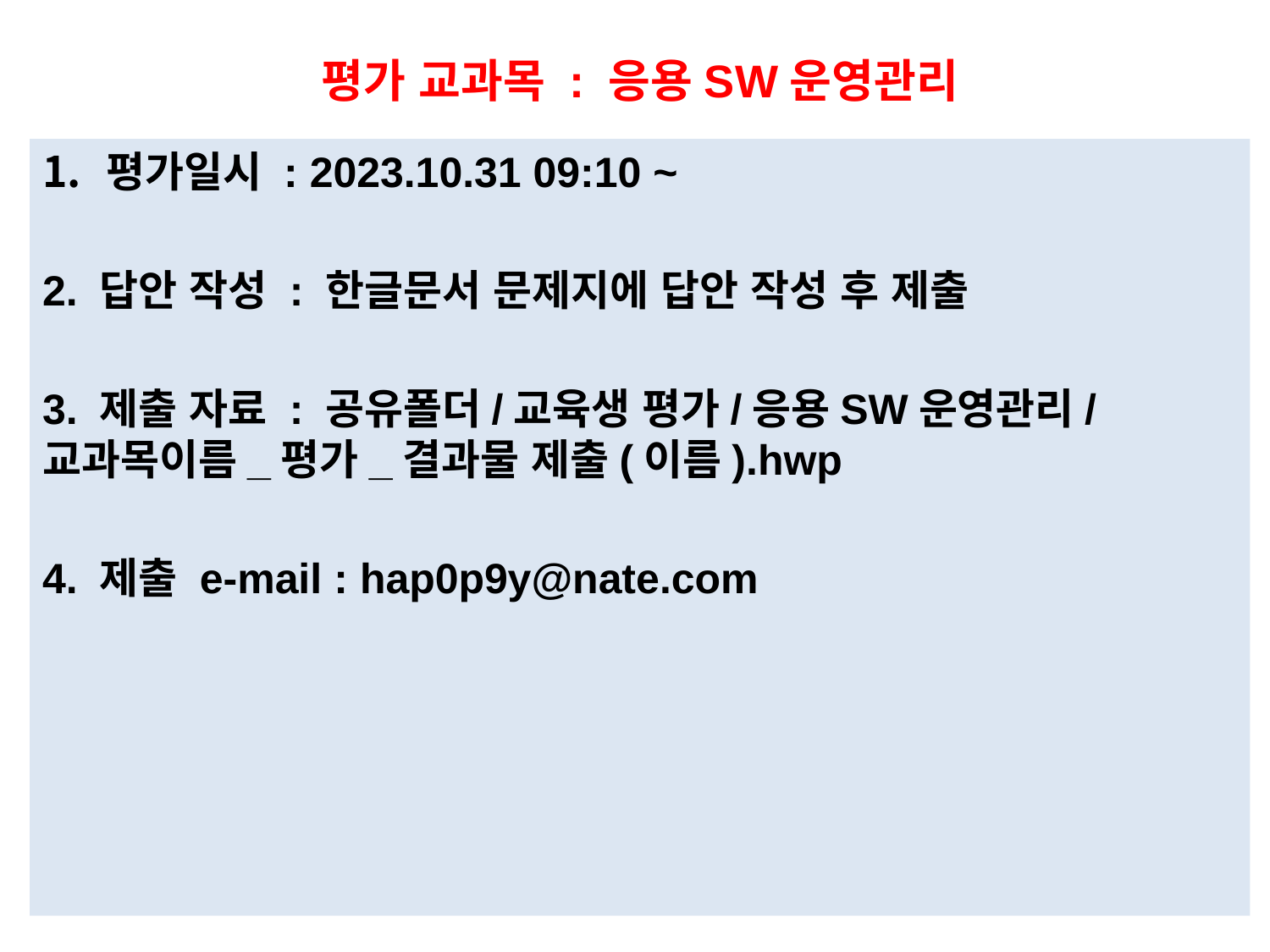

# 평가 교과목 : 응용SW운영관리
평가일시 : 2023.10.31 09:10 ~

2. 답안 작성 : 한글문서 문제지에 답안 작성 후 제출

3. 제출 자료 : 공유폴더/교육생 평가/응용SW운영관리/교과목이름_평가_결과물 제출(이름).hwp

4. 제출 e-mail : hap0p9y@nate.com